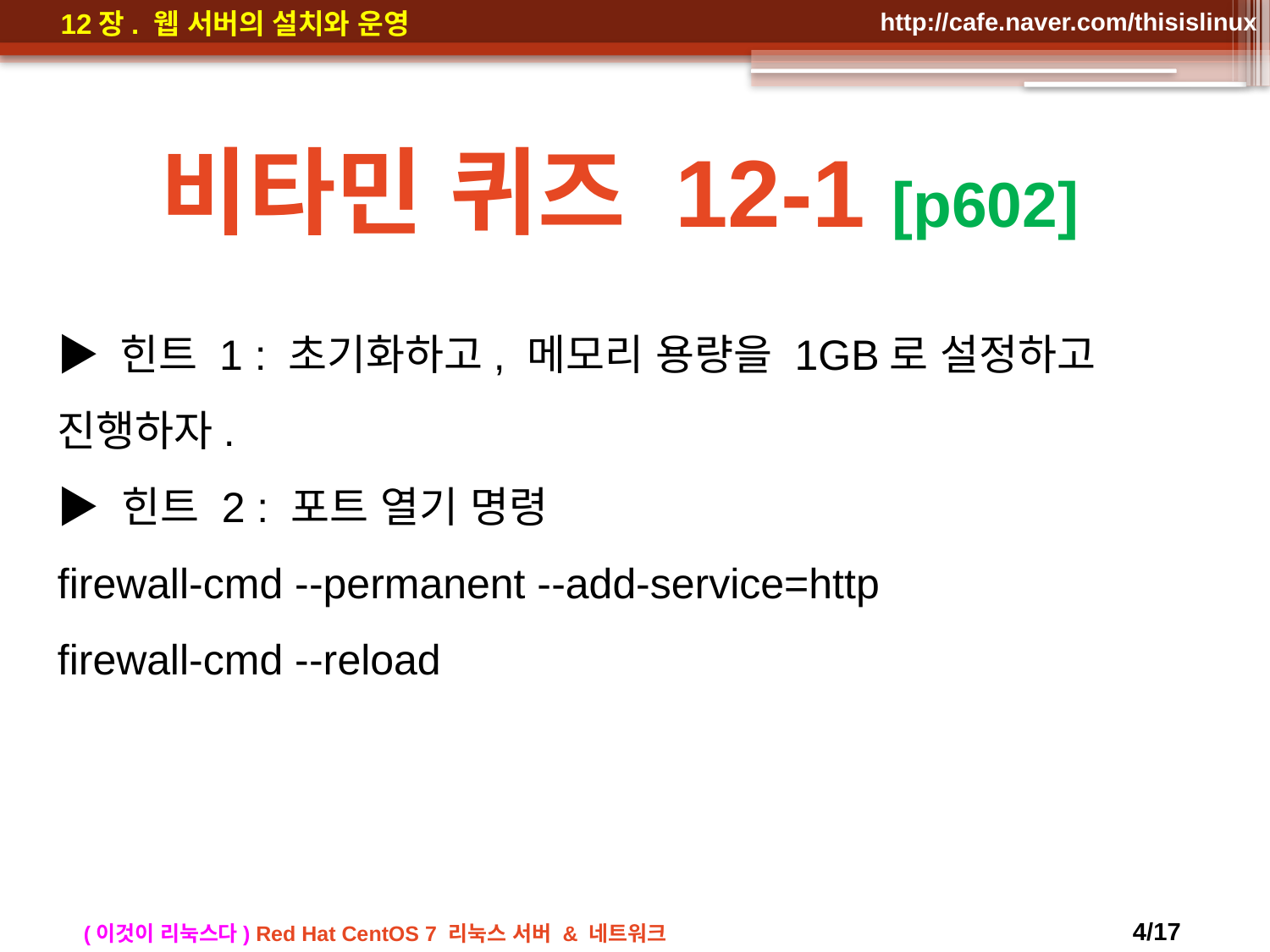

비타민 퀴즈 12-1 [p602]
▶ 힌트 1 : 초기화하고, 메모리 용량을 1GB로 설정하고 진행하자.
▶ 힌트 2 : 포트 열기 명령
firewall-cmd --permanent --add-service=http
firewall-cmd --reload